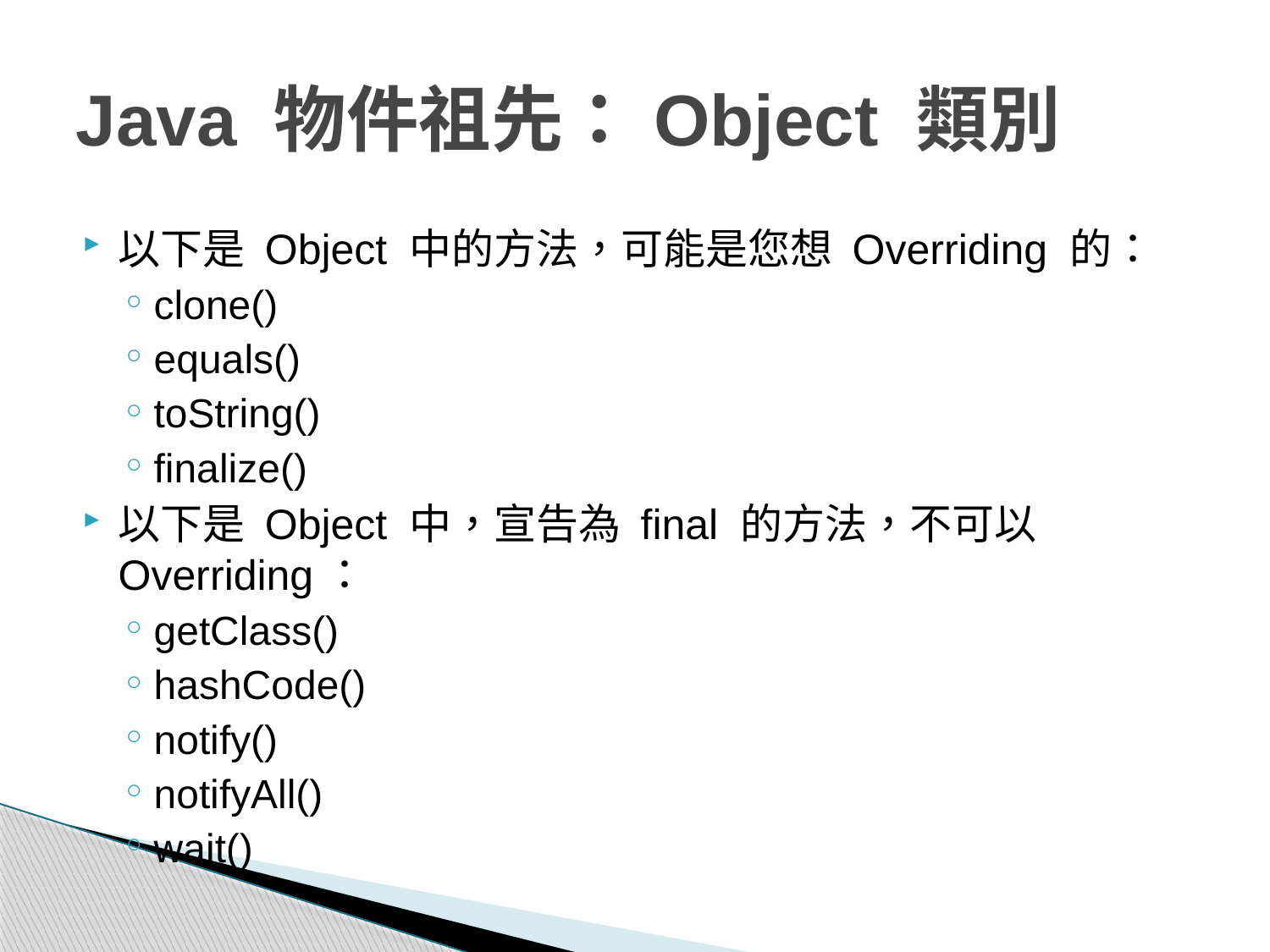

# Java 物件祖先：Object 類別
以下是 Object 中的方法，可能是您想 Overriding 的：
clone()
equals()
toString()
finalize()
以下是 Object 中，宣告為 final 的方法，不可以 Overriding：
getClass()
hashCode()
notify()
notifyAll()
wait()